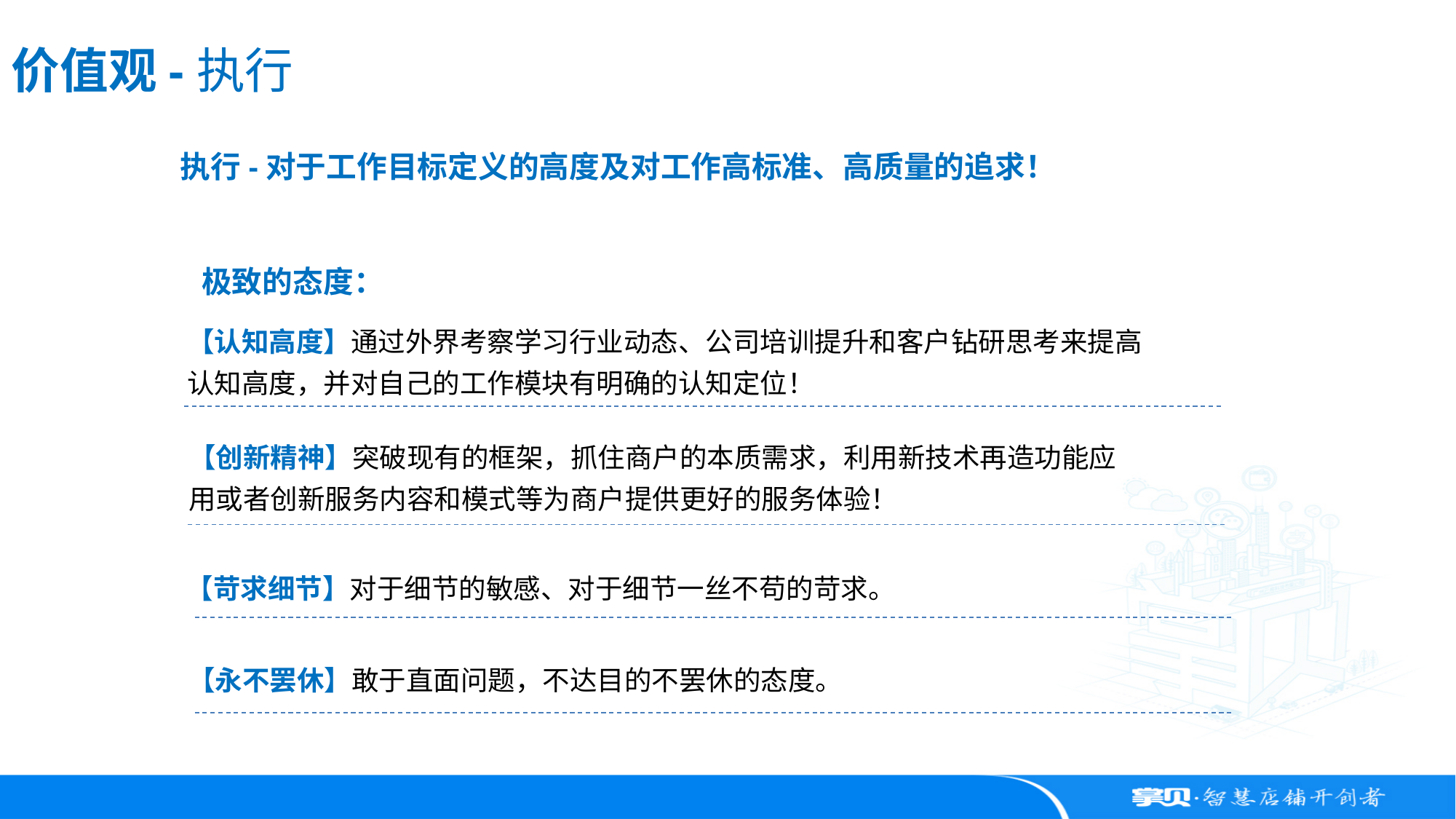

价值观-执行

执行-对于工作目标定义的高度及对工作高标准、高质量的追求！
极致的态度：
【认知高度】通过外界考察学习行业动态、公司培训提升和客户钻研思考来提高认知高度，并对自己的工作模块有明确的认知定位！
【创新精神】突破现有的框架，抓住商户的本质需求，利用新技术再造功能应用或者创新服务内容和模式等为商户提供更好的服务体验！
【苛求细节】对于细节的敏感、对于细节一丝不苟的苛求。
【永不罢休】敢于直面问题，不达目的不罢休的态度。